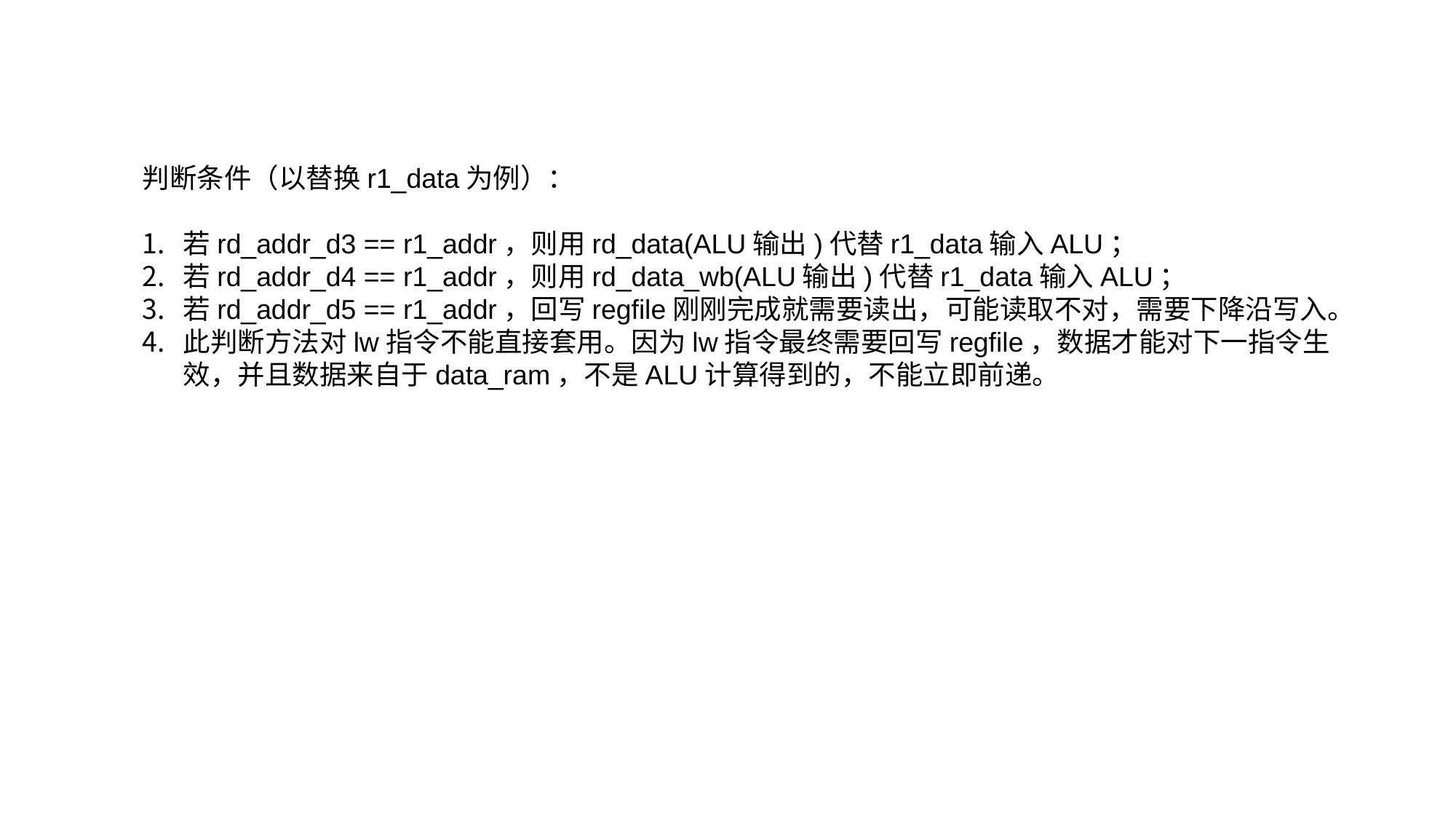

判断条件（以替换r1_data为例）：

若rd_addr_d3 == r1_addr，则用rd_data(ALU输出)代替r1_data输入ALU；
若rd_addr_d4 == r1_addr，则用rd_data_wb(ALU输出)代替r1_data输入ALU；
若rd_addr_d5 == r1_addr，回写regfile刚刚完成就需要读出，可能读取不对，需要下降沿写入。
此判断方法对lw指令不能直接套用。因为lw指令最终需要回写regfile，数据才能对下一指令生效，并且数据来自于data_ram，不是ALU计算得到的，不能立即前递。